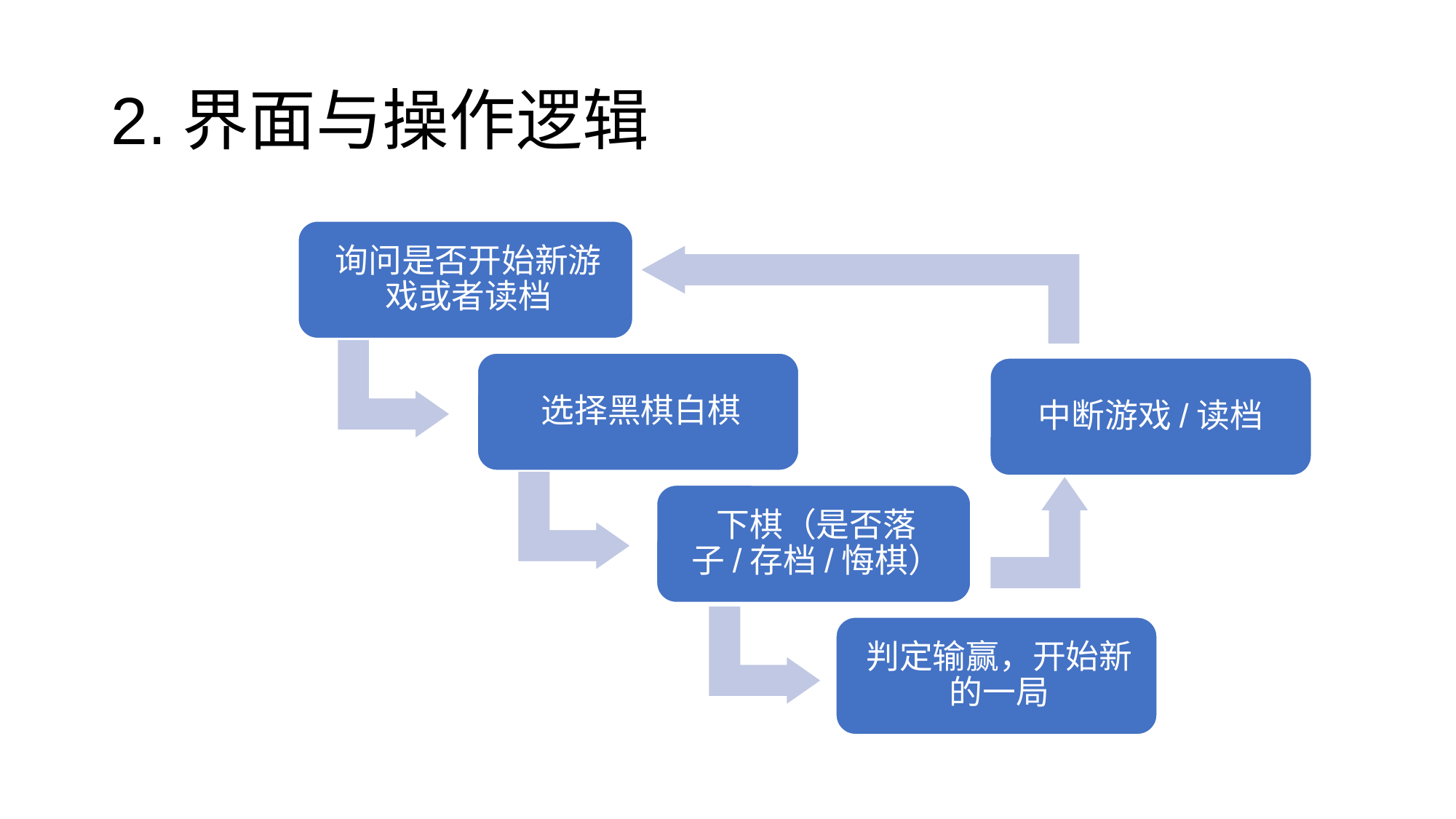

# 2.界面与操作逻辑

询问是否开始新游戏或者读档
选择黑棋白棋
下棋（是否落子/存档/悔棋）
判定输赢，开始新的一局

中断游戏/读档